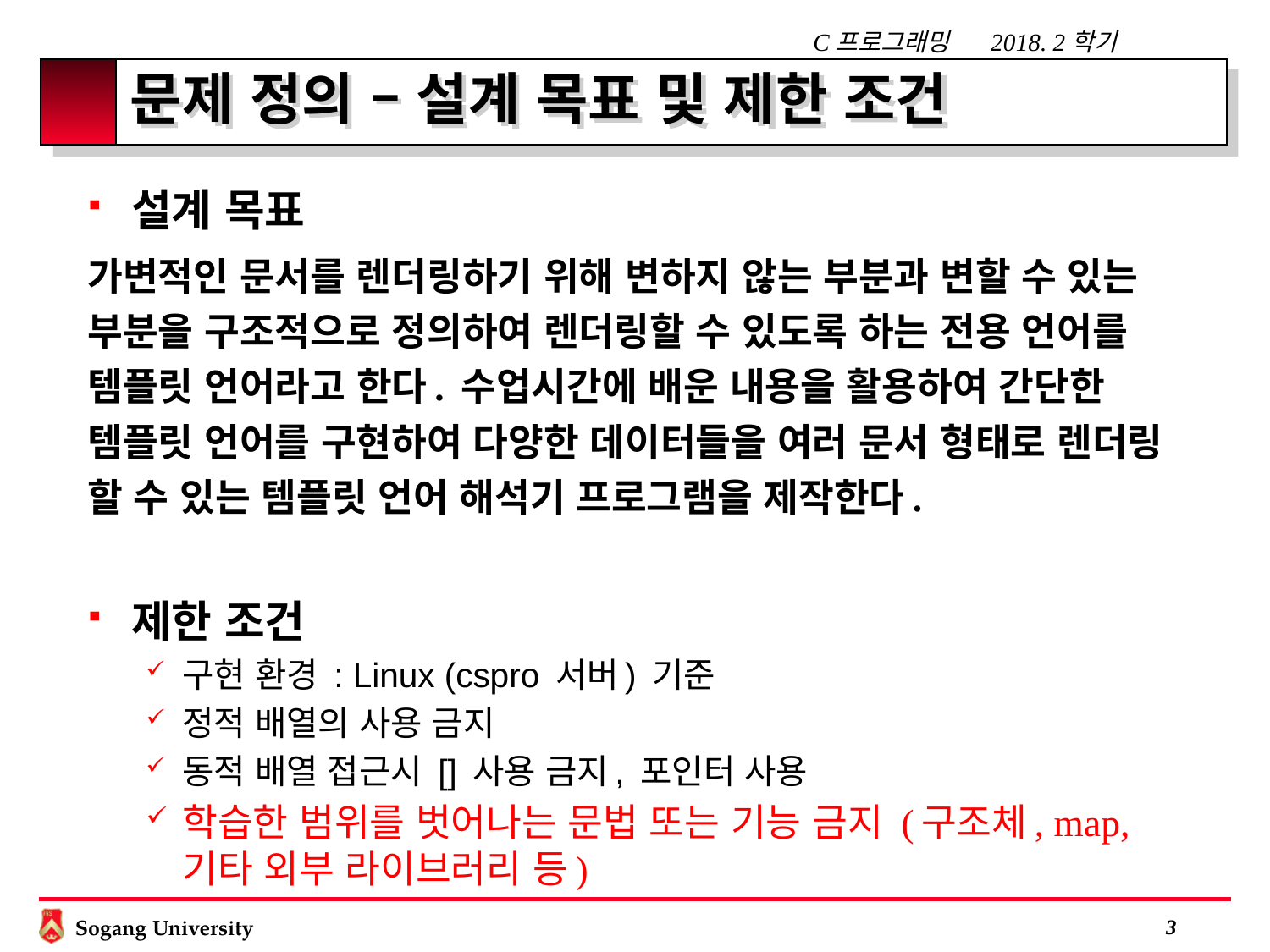

# 문제 정의 – 설계 목표 및 제한 조건
설계 목표
가변적인 문서를 렌더링하기 위해 변하지 않는 부분과 변할 수 있는 부분을 구조적으로 정의하여 렌더링할 수 있도록 하는 전용 언어를 템플릿 언어라고 한다. 수업시간에 배운 내용을 활용하여 간단한 템플릿 언어를 구현하여 다양한 데이터들을 여러 문서 형태로 렌더링 할 수 있는 템플릿 언어 해석기 프로그램을 제작한다.

제한 조건
구현 환경 : Linux (cspro 서버) 기준
정적 배열의 사용 금지
동적 배열 접근시 [] 사용 금지, 포인터 사용
학습한 범위를 벗어나는 문법 또는 기능 금지 (구조체, map, 기타 외부 라이브러리 등)

 3